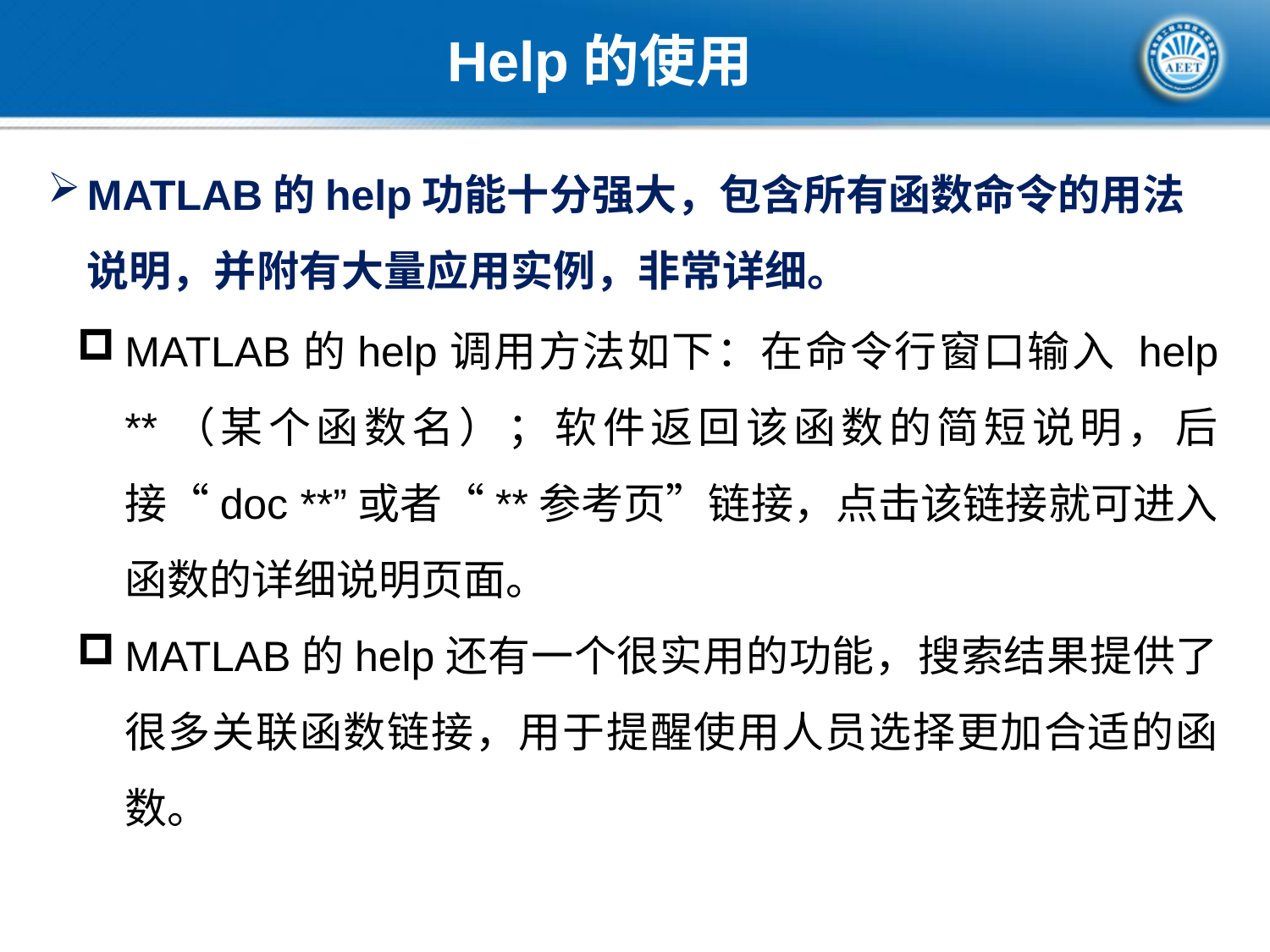

Help的使用
MATLAB的help功能十分强大，包含所有函数命令的用法说明，并附有大量应用实例，非常详细。
MATLAB的help调用方法如下：在命令行窗口输入 help **（某个函数名）；软件返回该函数的简短说明，后接“doc **”或者“**参考页”链接，点击该链接就可进入函数的详细说明页面。
MATLAB的help还有一个很实用的功能，搜索结果提供了很多关联函数链接，用于提醒使用人员选择更加合适的函数。